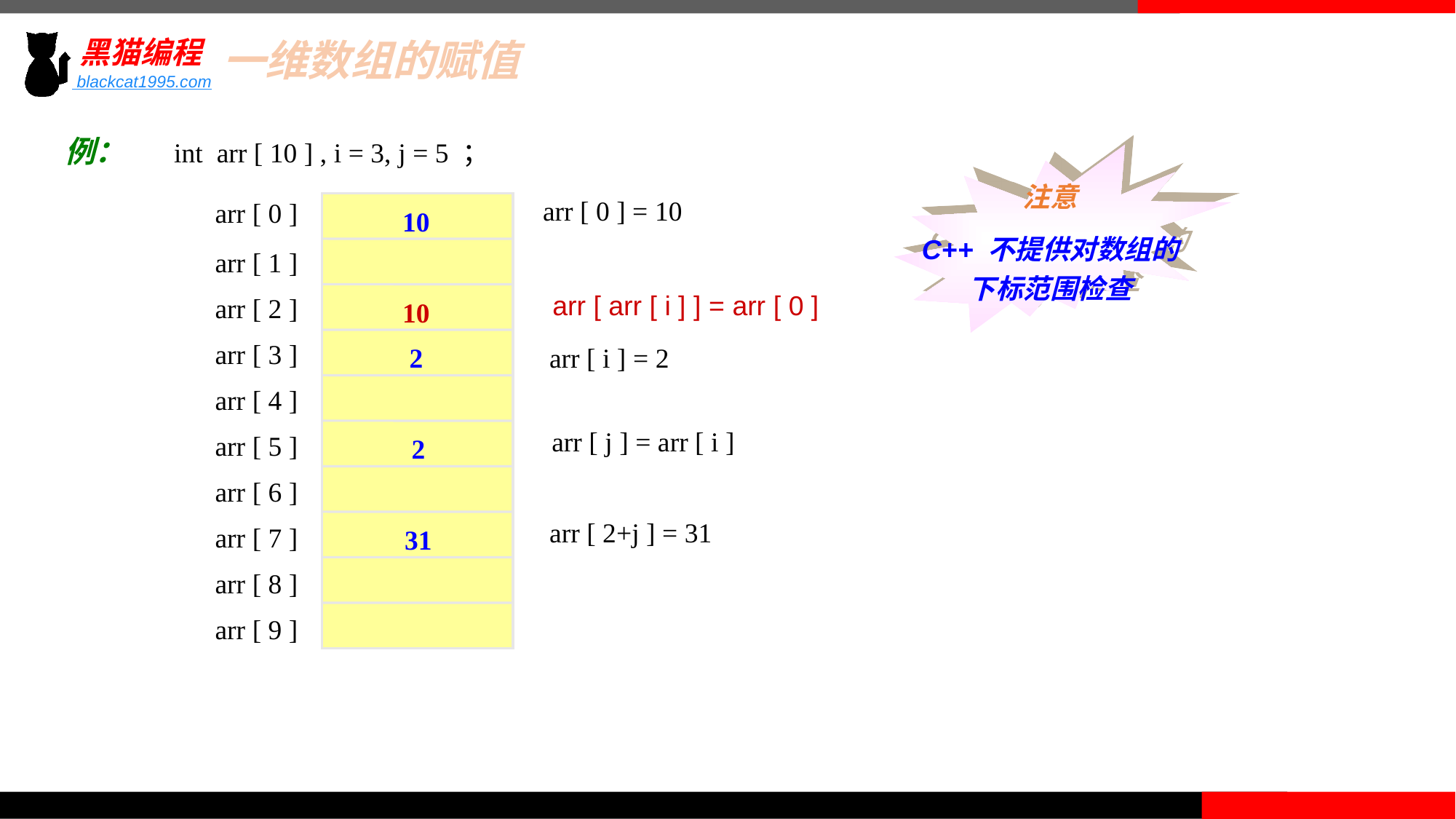

一维数组的赋值

例：	int  arr [ 10 ] , i = 3, j = 5 ；
注意
C++ 不提供对数组的
下标范围检查
arr [ 0 ]
arr [ 1 ]
arr [ 2 ]
arr [ 3 ]
arr [ 4 ]
arr [ 5 ]
arr [ 6 ]
arr [ 7 ]
arr [ 8 ]
arr [ 9 ]

arr [ 0 ] = 10
10
arr [ arr [ i ] ] = arr [ 0 ]
10
arr [ i ] = 2
2
arr [ j ] = arr [ i ]
2
arr [ 2+j ] = 31
31